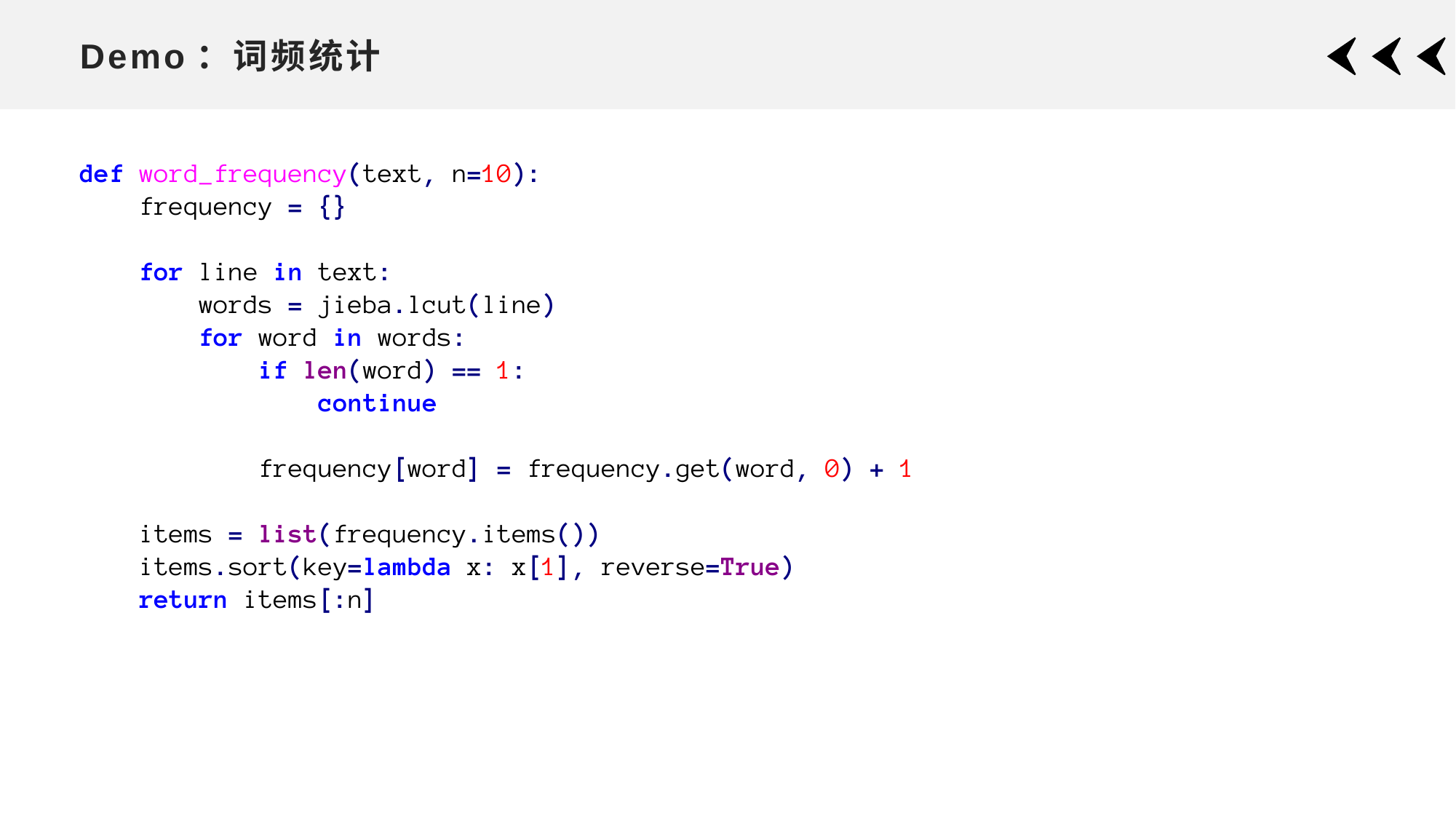

# Demo：词频统计
def word_frequency(text, n=10):
    frequency = {}

    for line in text:
        words = jieba.lcut(line)
        for word in words:
            if len(word) == 1:
                continue

            frequency[word] = frequency.get(word, 0) + 1

    items = list(frequency.items())
    items.sort(key=lambda x: x[1], reverse=True)
    return items[:n]